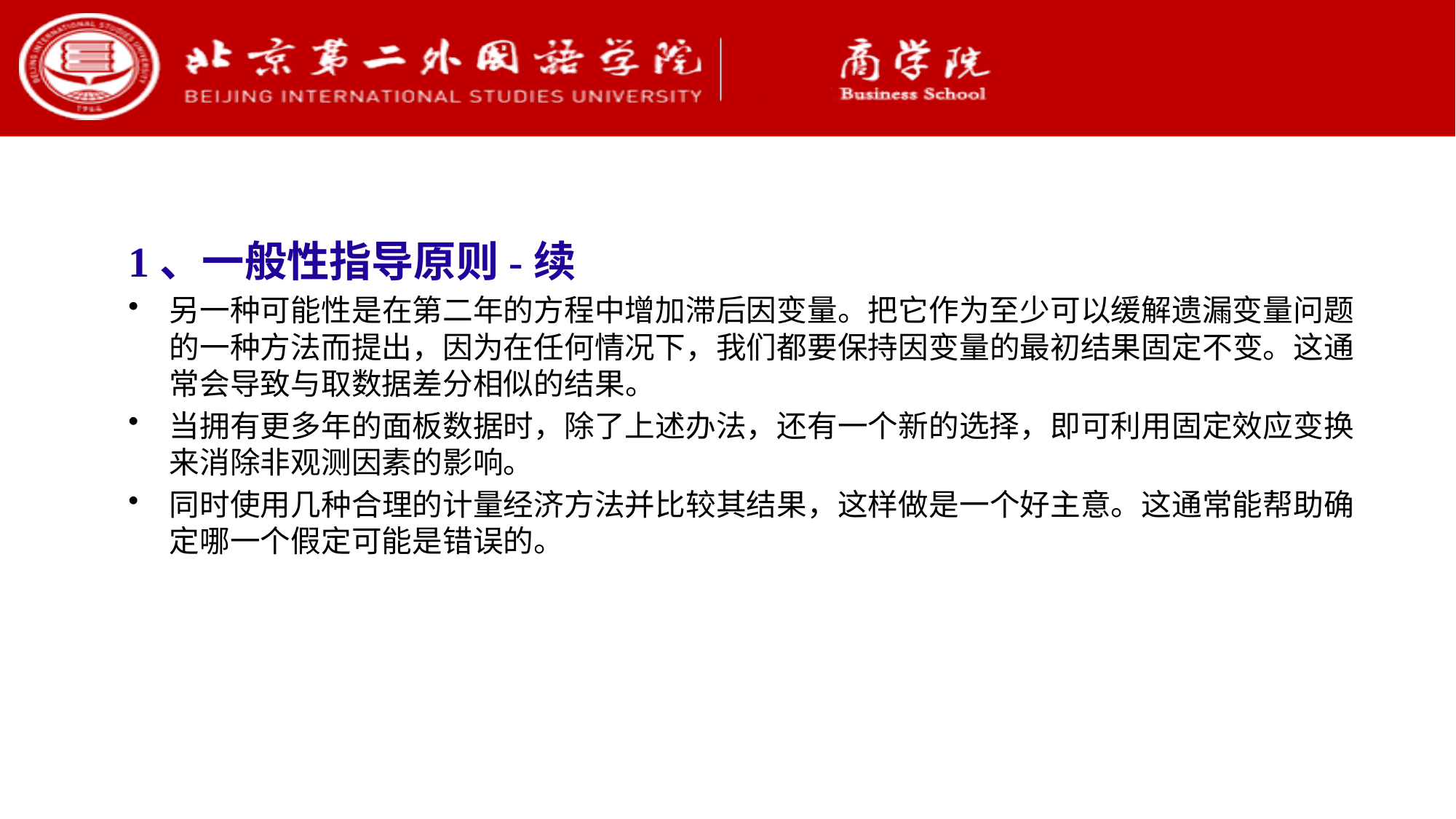

1、一般性指导原则-续
另一种可能性是在第二年的方程中增加滞后因变量。把它作为至少可以缓解遗漏变量问题的一种方法而提出，因为在任何情况下，我们都要保持因变量的最初结果固定不变。这通常会导致与取数据差分相似的结果。
当拥有更多年的面板数据时，除了上述办法，还有一个新的选择，即可利用固定效应变换来消除非观测因素的影响。
同时使用几种合理的计量经济方法并比较其结果，这样做是一个好主意。这通常能帮助确定哪一个假定可能是错误的。